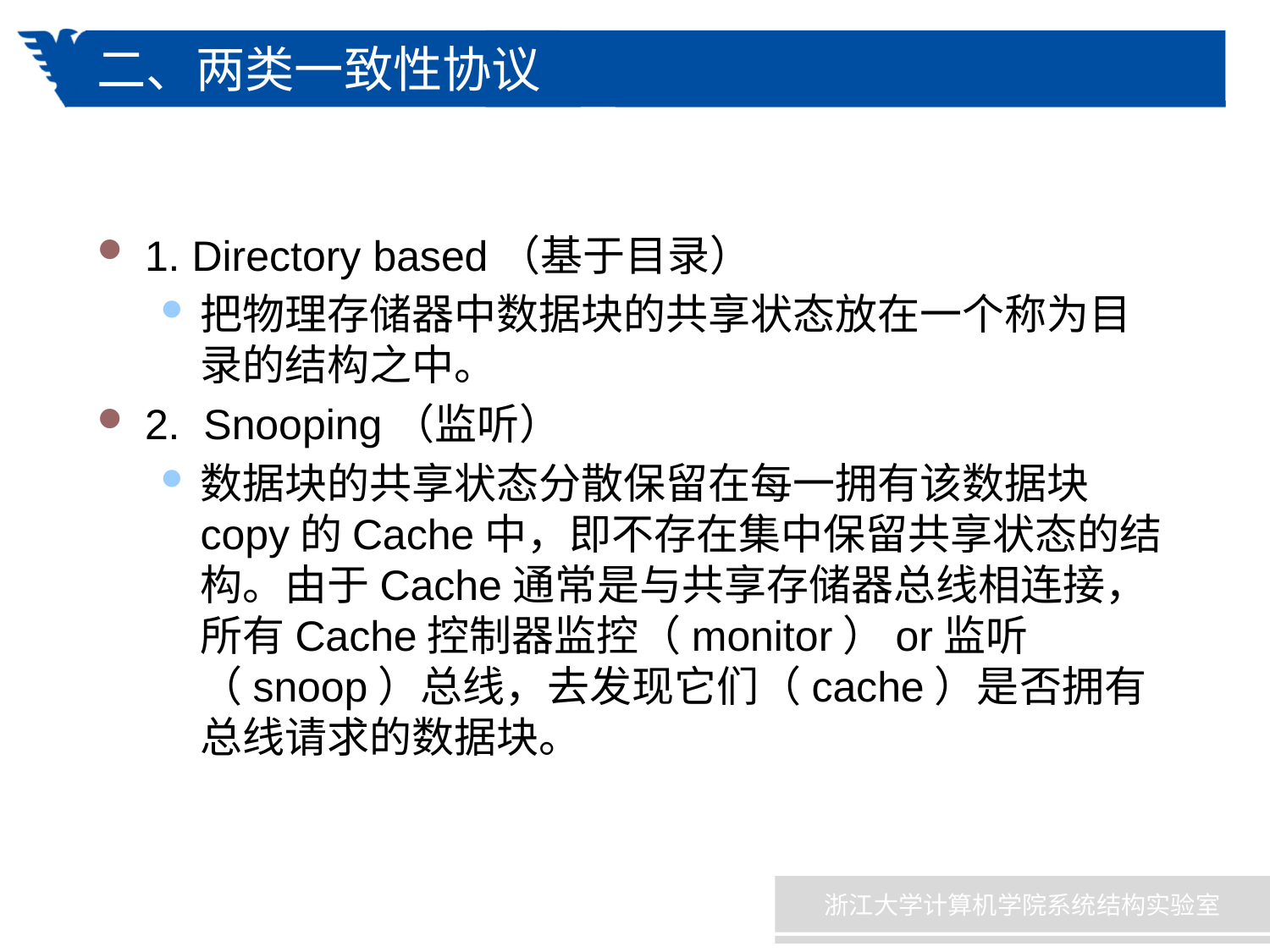

# 二、两类一致性协议
1. Directory based（基于目录）
把物理存储器中数据块的共享状态放在一个称为目录的结构之中。
2.  Snooping（监听）
数据块的共享状态分散保留在每一拥有该数据块copy的Cache中，即不存在集中保留共享状态的结构。由于Cache通常是与共享存储器总线相连接，所有Cache控制器监控（monitor）or监听（snoop）总线，去发现它们（cache）是否拥有总线请求的数据块。